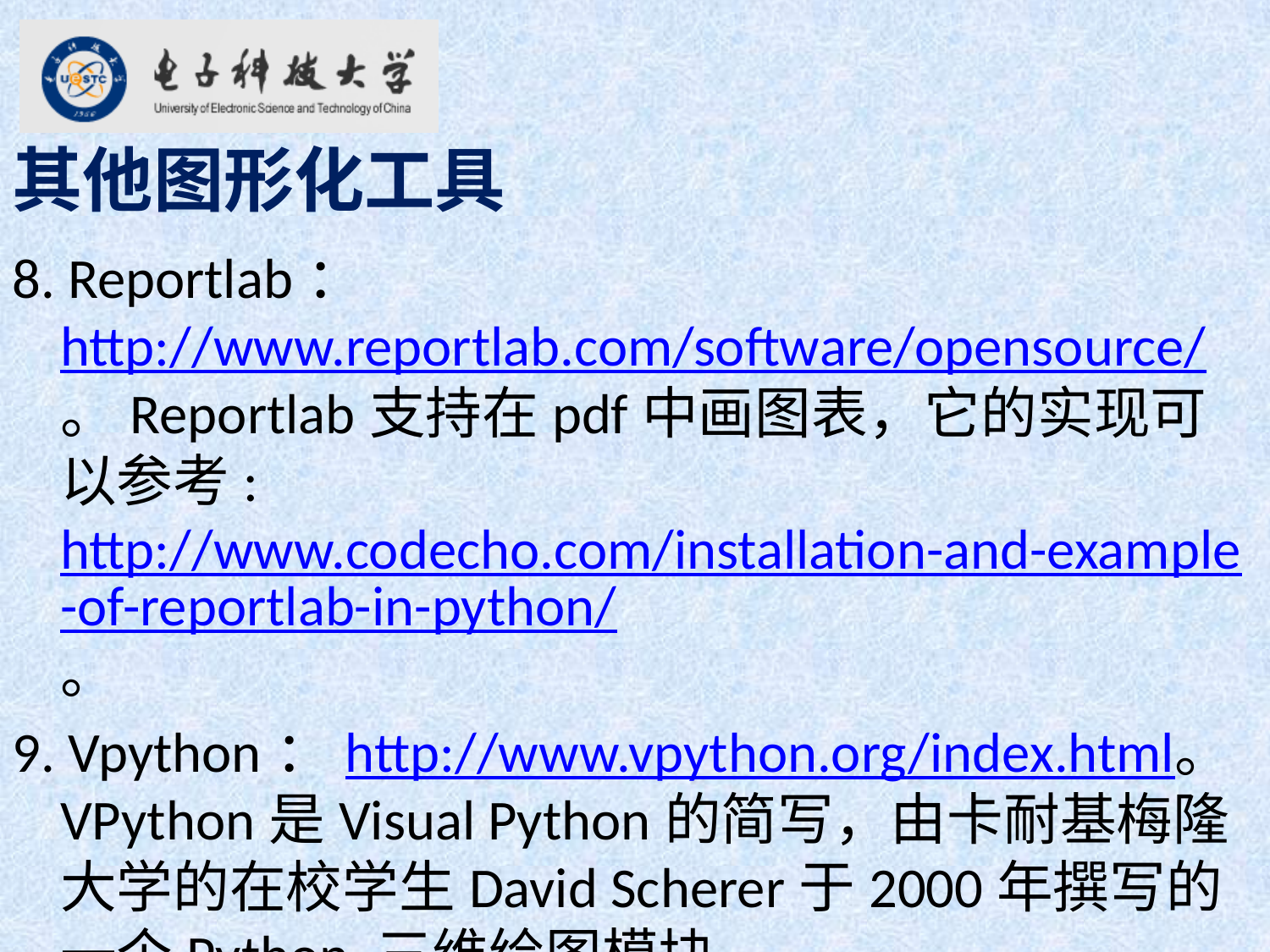

其他图形化工具
8. Reportlab：http://www.reportlab.com/software/opensource/。Reportlab支持在pdf中画图表，它的实现可以参考: http://www.codecho.com/installation-and-example-of-reportlab-in-python/。
9. Vpython：http://www.vpython.org/index.html。VPython是Visual Python的简写，由卡耐基梅隆大学的在校学生David Scherer于2000年撰写的一个Python 三维绘图模块。